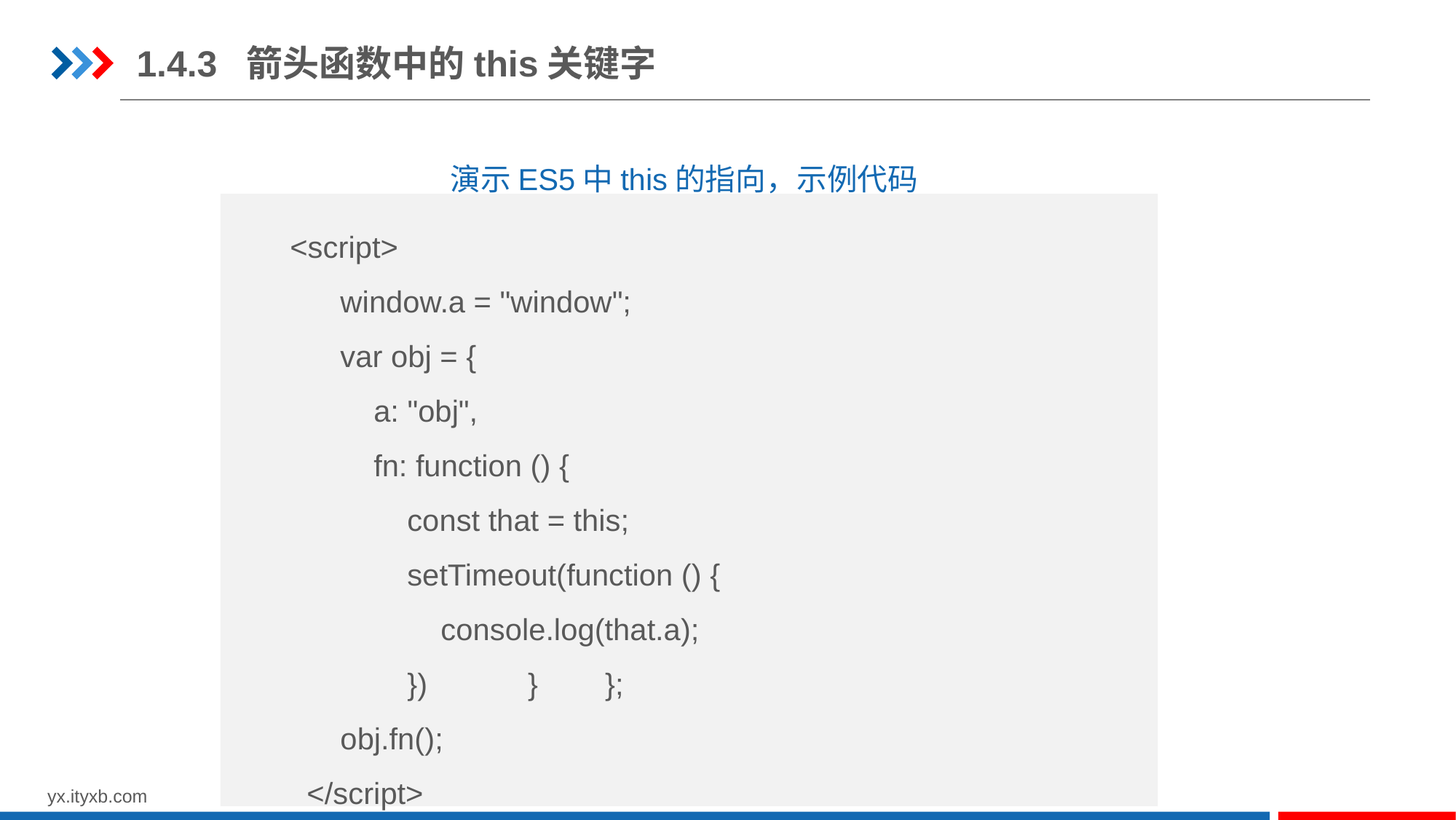

1.4.3  箭头函数中的this关键字
演示ES5中this的指向，示例代码

  <script>
        window.a = "window";
        var obj = {
            a: "obj",
            fn: function () {
                const that = this;
                setTimeout(function () {
                    console.log(that.a);
                })            }        };
        obj.fn();
    </script>